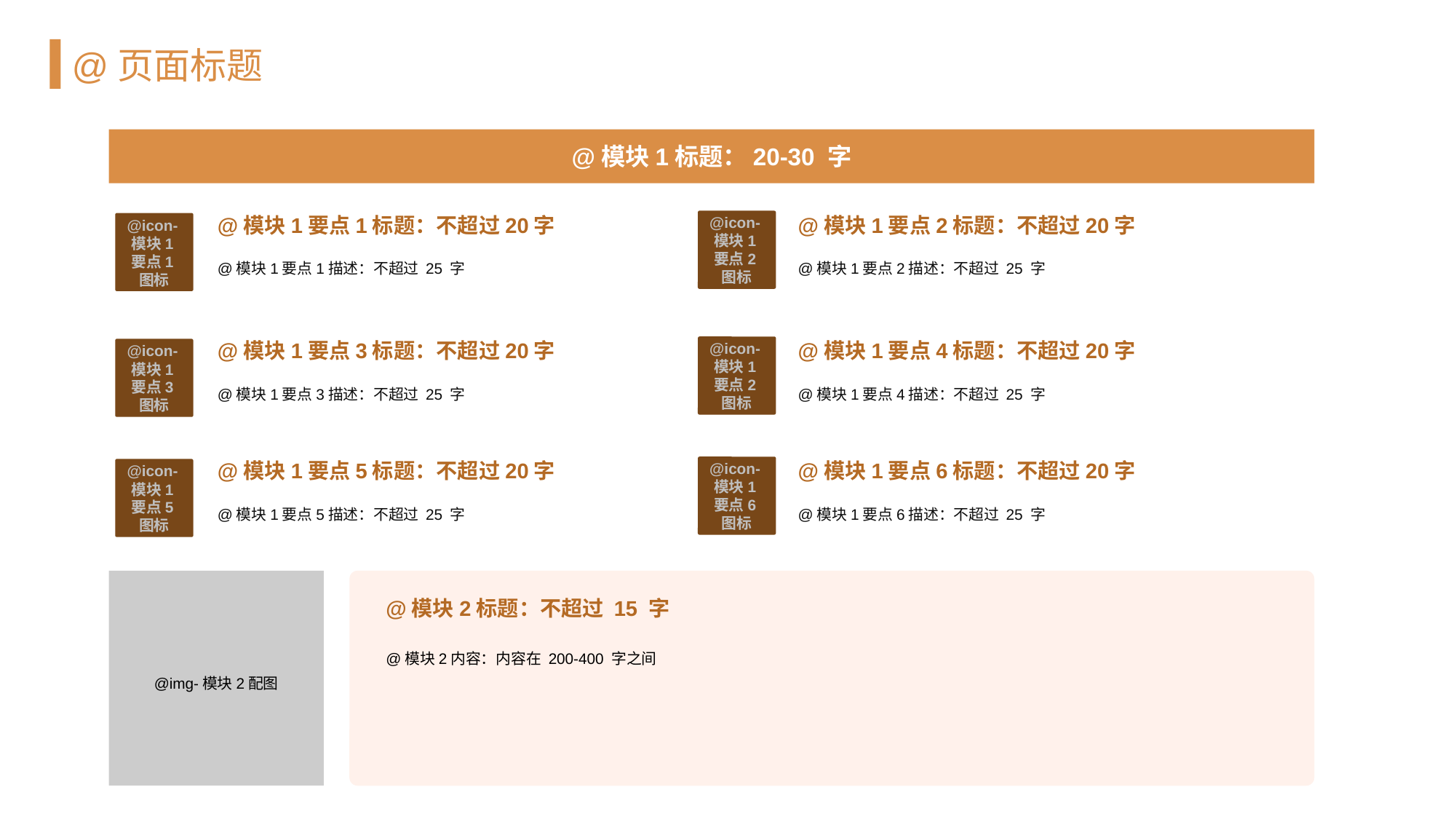

# @页面标题
@模块1标题：20-30 字
@模块1要点1标题：不超过20字
@模块1要点2标题：不超过20字
@icon-模块1要点2图标
@icon-模块1要点1图标
@模块1要点1描述：不超过 25 字
@模块1要点2描述：不超过 25 字
@模块1要点3标题：不超过20字
@模块1要点4标题：不超过20字
@icon-模块1要点2图标
@icon-模块1要点3图标
@模块1要点3描述：不超过 25 字
@模块1要点4描述：不超过 25 字
@模块1要点5标题：不超过20字
@模块1要点6标题：不超过20字
@icon-模块1要点6图标
@icon-模块1要点5图标
@模块1要点5描述：不超过 25 字
@模块1要点6描述：不超过 25 字
@img-模块2配图

@模块2标题：不超过 15 字
@模块2内容：内容在 200-400 字之间